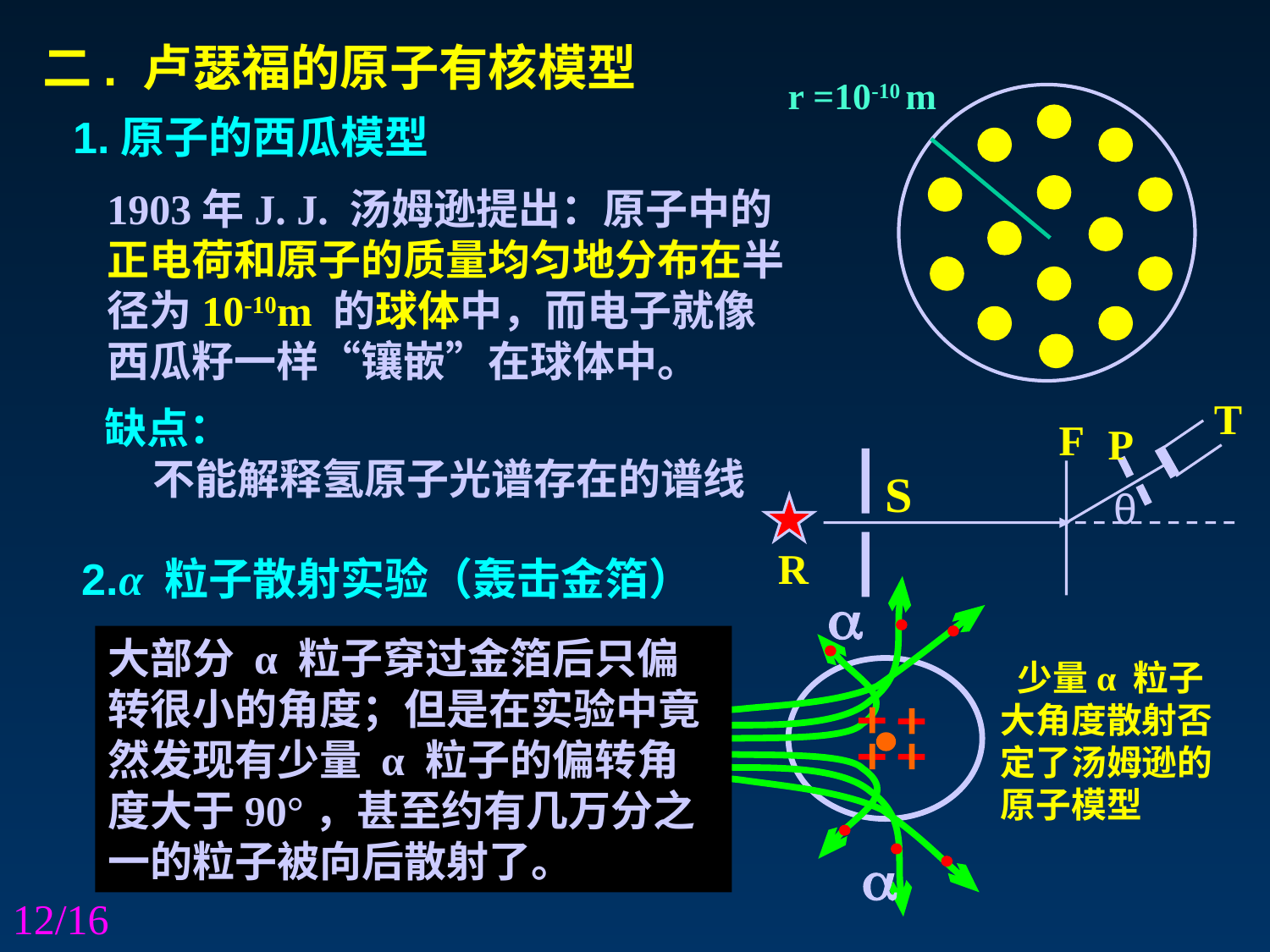

二. 卢瑟福的原子有核模型
r =10-10 m

1.原子的西瓜模型

1903年J. J. 汤姆逊提出：原子中的正电荷和原子的质量均匀地分布在半径为10-10m 的球体中，而电子就像西瓜籽一样“镶嵌”在球体中。

T
F
P

S

θ

R
缺点：
    不能解释氢原子光谱存在的谱线
2.α 粒子散射实验（轰击金箔）
α

α

大部分 α 粒子穿过金箔后只偏转很小的角度；但是在实验中竟然发现有少量 α 粒子的偏转角度大于90°，甚至约有几万分之一的粒子被向后散射了。
 少量α 粒子大角度散射否定了汤姆逊的原子模型
12/16